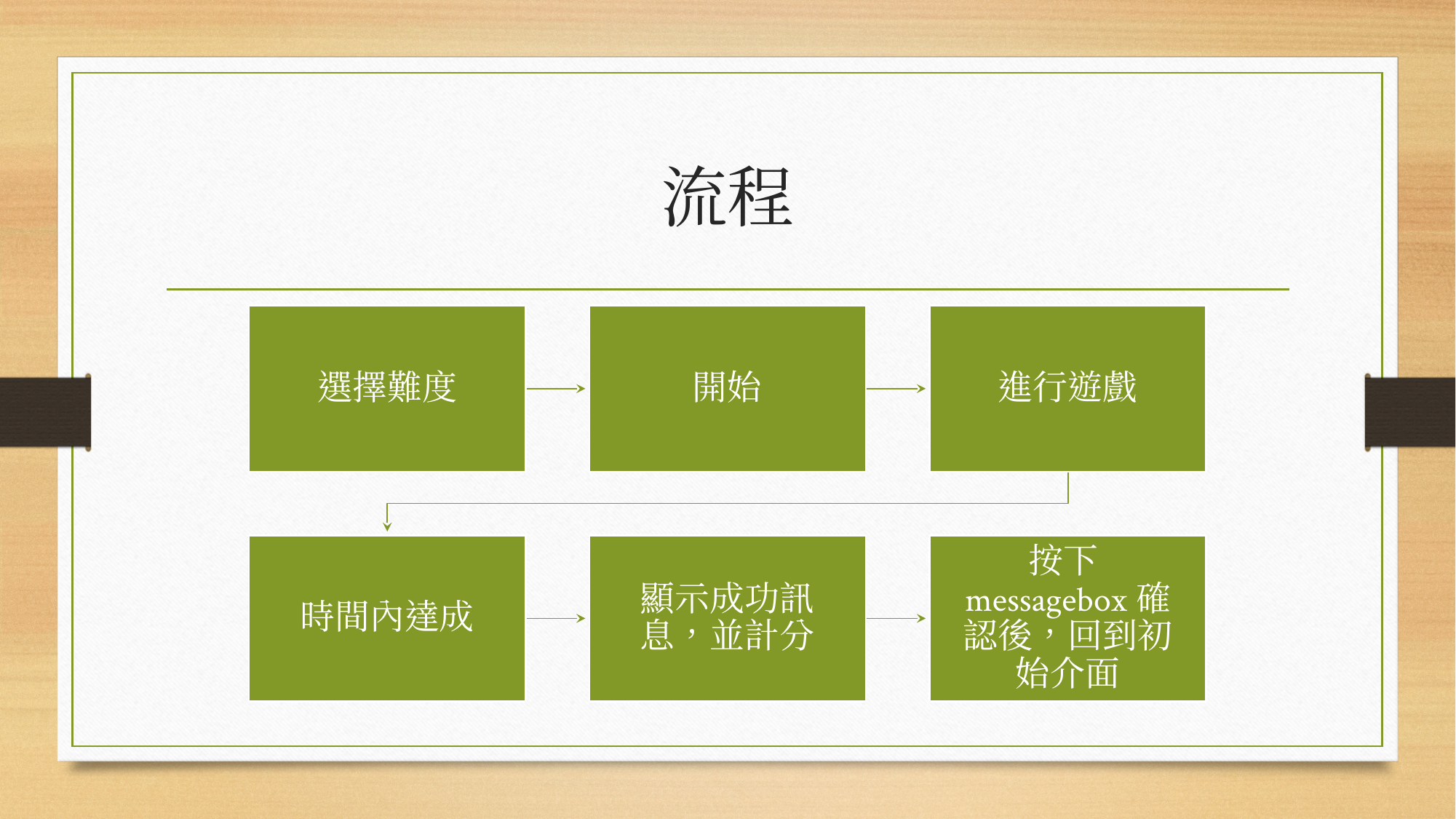

# 流程

選擇難度

開始

進行遊戲

時間內達成

顯示成功訊息，並計分

按下messagebox確認後，回到初始介面